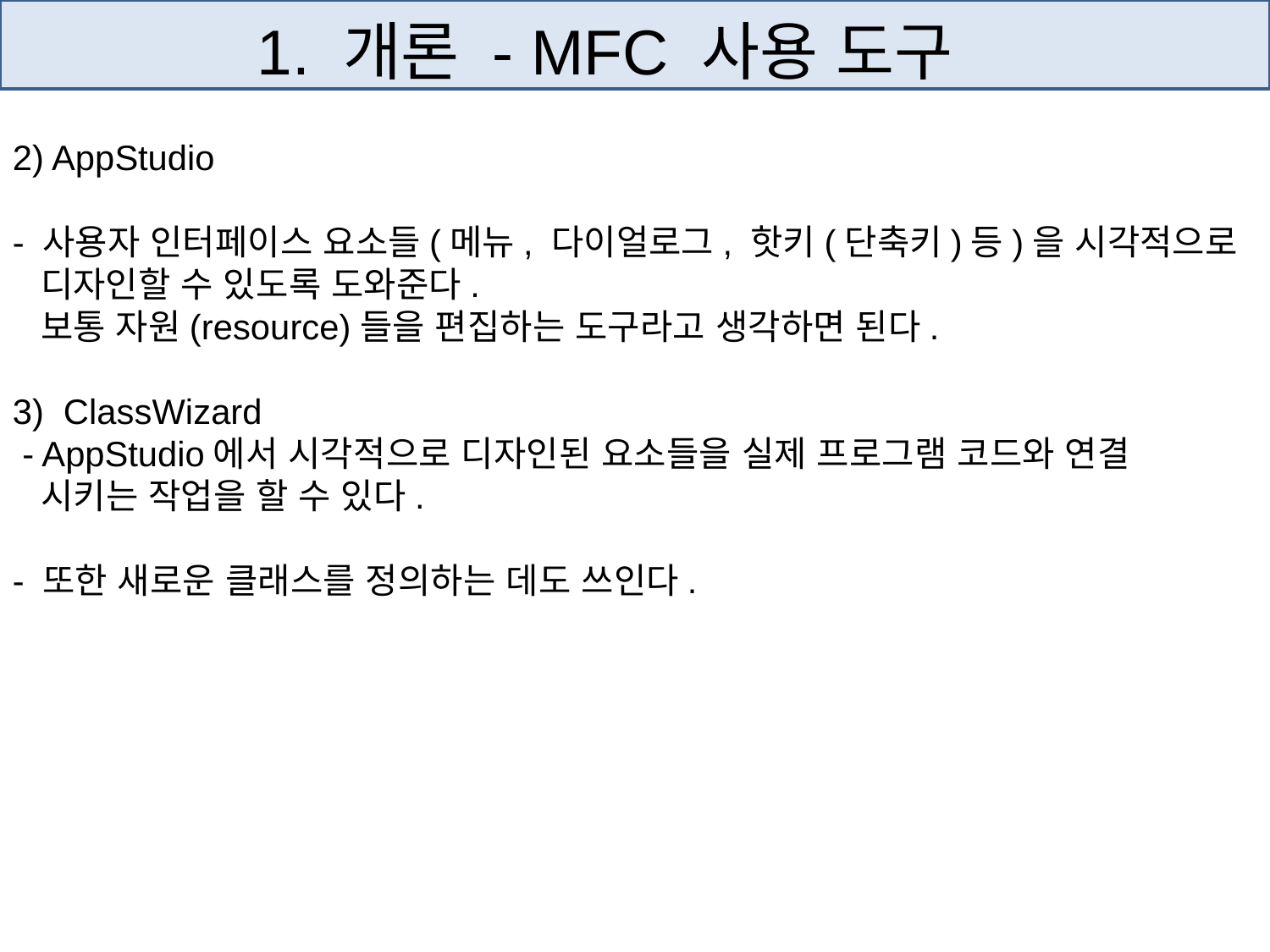

# 1. 개론 - MFC 사용 도구
2) AppStudio

- 사용자 인터페이스 요소들(메뉴, 다이얼로그, 핫키(단축키)등)을 시각적으로
  디자인할 수 있도록 도와준다.
  보통 자원(resource)들을 편집하는 도구라고 생각하면 된다.

3)  ClassWizard
 - AppStudio에서 시각적으로 디자인된 요소들을 실제 프로그램 코드와 연결
  시키는 작업을 할 수 있다.

- 또한 새로운 클래스를 정의하는 데도 쓰인다.